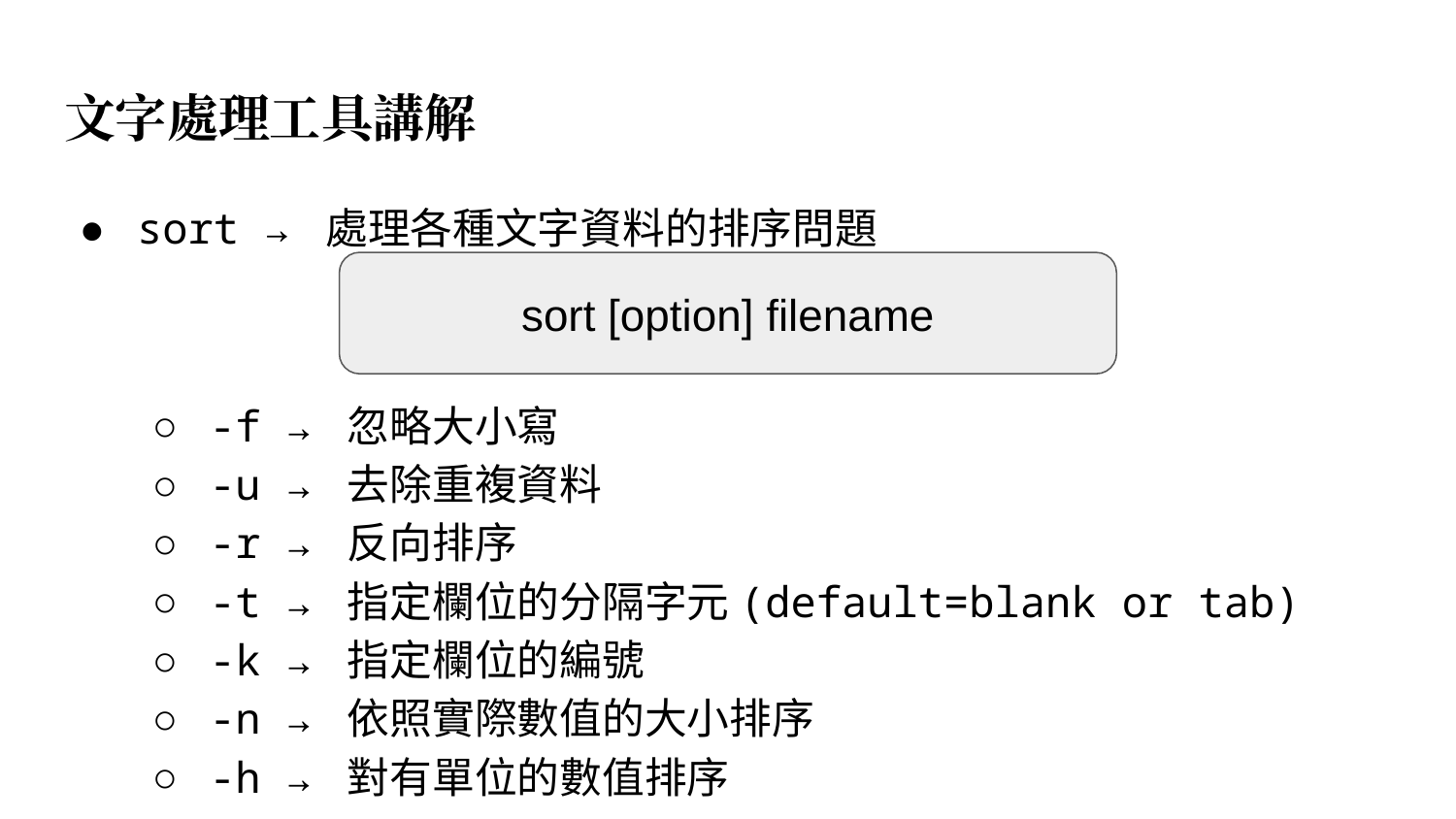

# 文字處理工具講解

sort → 處理各種文字資料的排序問題

-f → 忽略大小寫
-u → 去除重複資料
-r → 反向排序
-t → 指定欄位的分隔字元(default=blank or tab)
-k → 指定欄位的編號
-n → 依照實際數值的大小排序
-h → 對有單位的數值排序
sort [option] filename